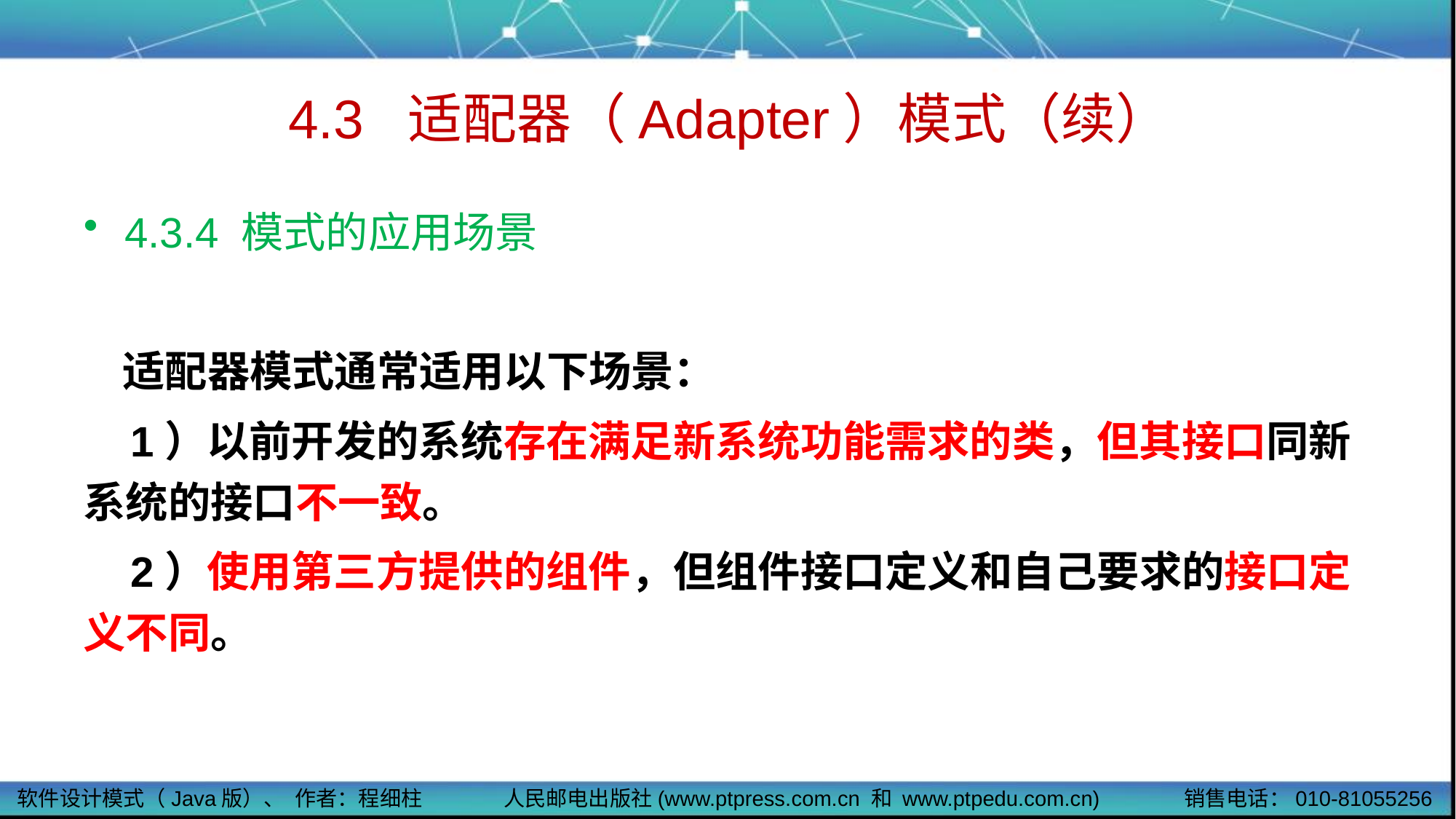

# 4.3  适配器（Adapter）模式（续）
4.3.4 模式的应用场景

   适配器模式通常适用以下场景：
    1）以前开发的系统存在满足新系统功能需求的类，但其接口同新系统的接口不一致。
    2）使用第三方提供的组件，但组件接口定义和自己要求的接口定义不同。
软件设计模式（Java版）、  作者：程细柱
人民邮电出版社(www.ptpress.com.cn 和 www.ptpedu.com.cn)
销售电话：010-81055256